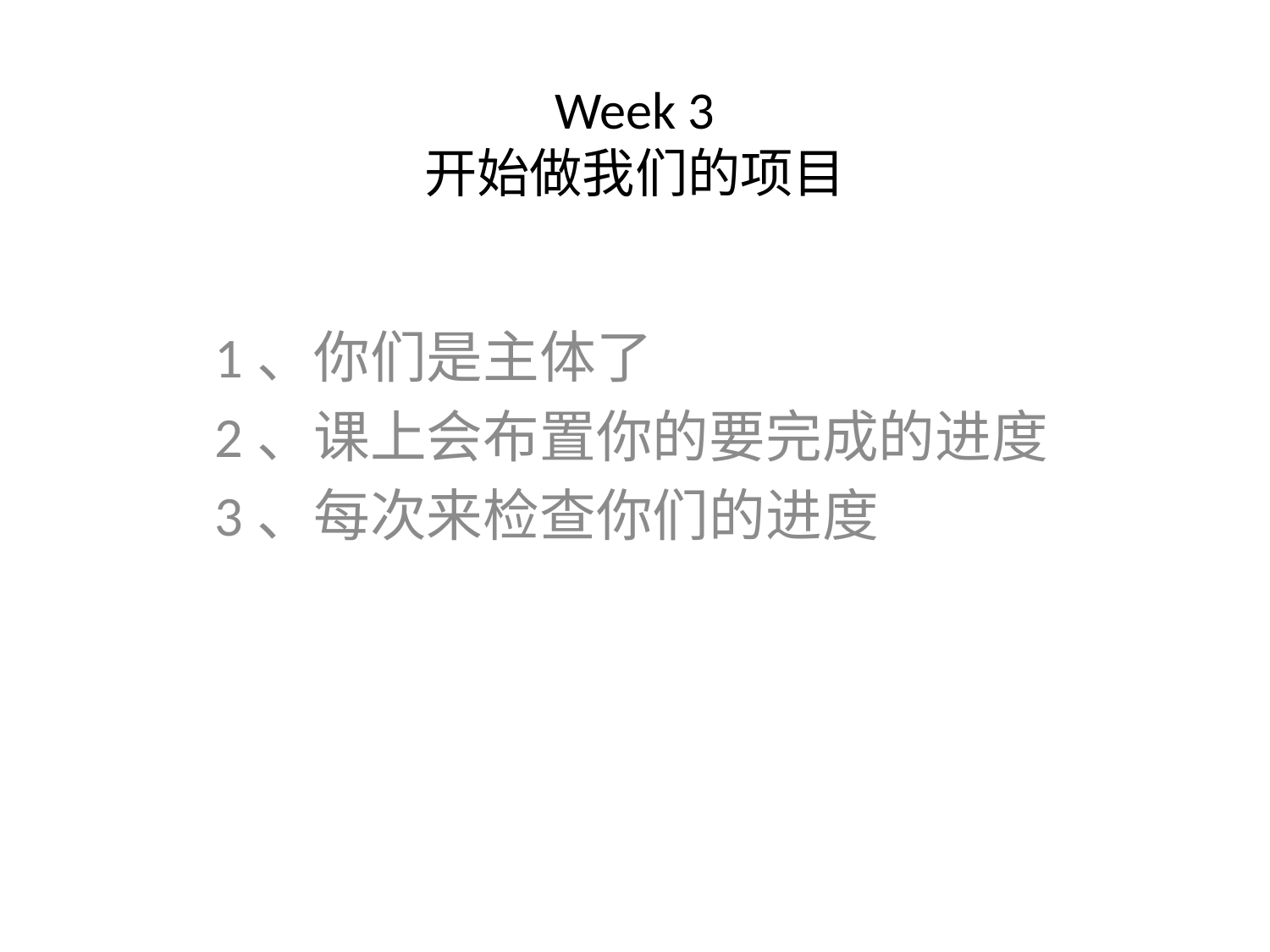

# Week 3 开始做我们的项目
1、你们是主体了
2、课上会布置你的要完成的进度
3、每次来检查你们的进度